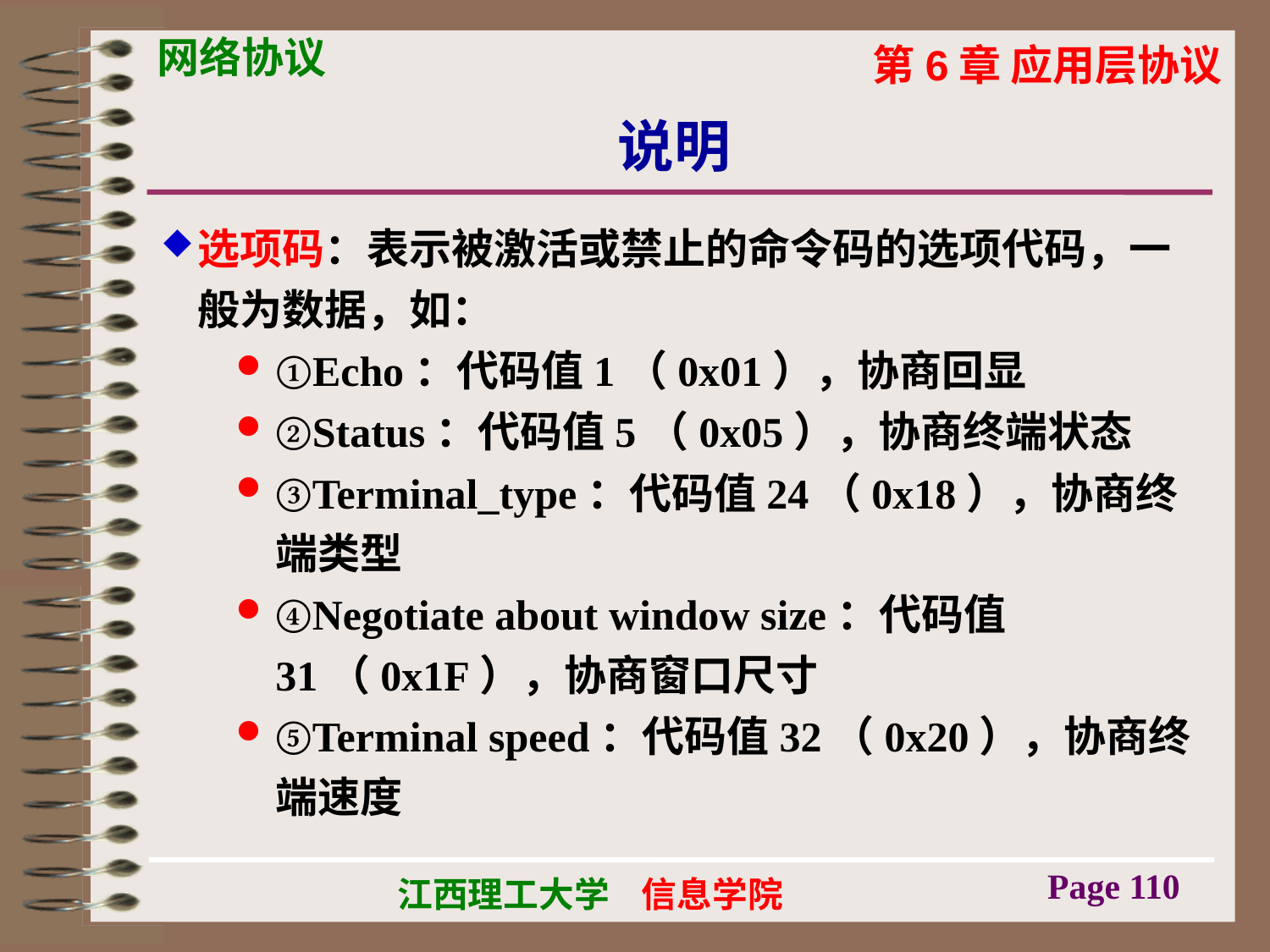

# 说明
选项码：表示被激活或禁止的命令码的选项代码，一般为数据，如：
①Echo：代码值1（0x01），协商回显
②Status：代码值5（0x05），协商终端状态
③Terminal_type：代码值24（0x18），协商终端类型
④Negotiate about window size：代码值31（0x1F），协商窗口尺寸
⑤Terminal speed：代码值32（0x20），协商终端速度
Page 110